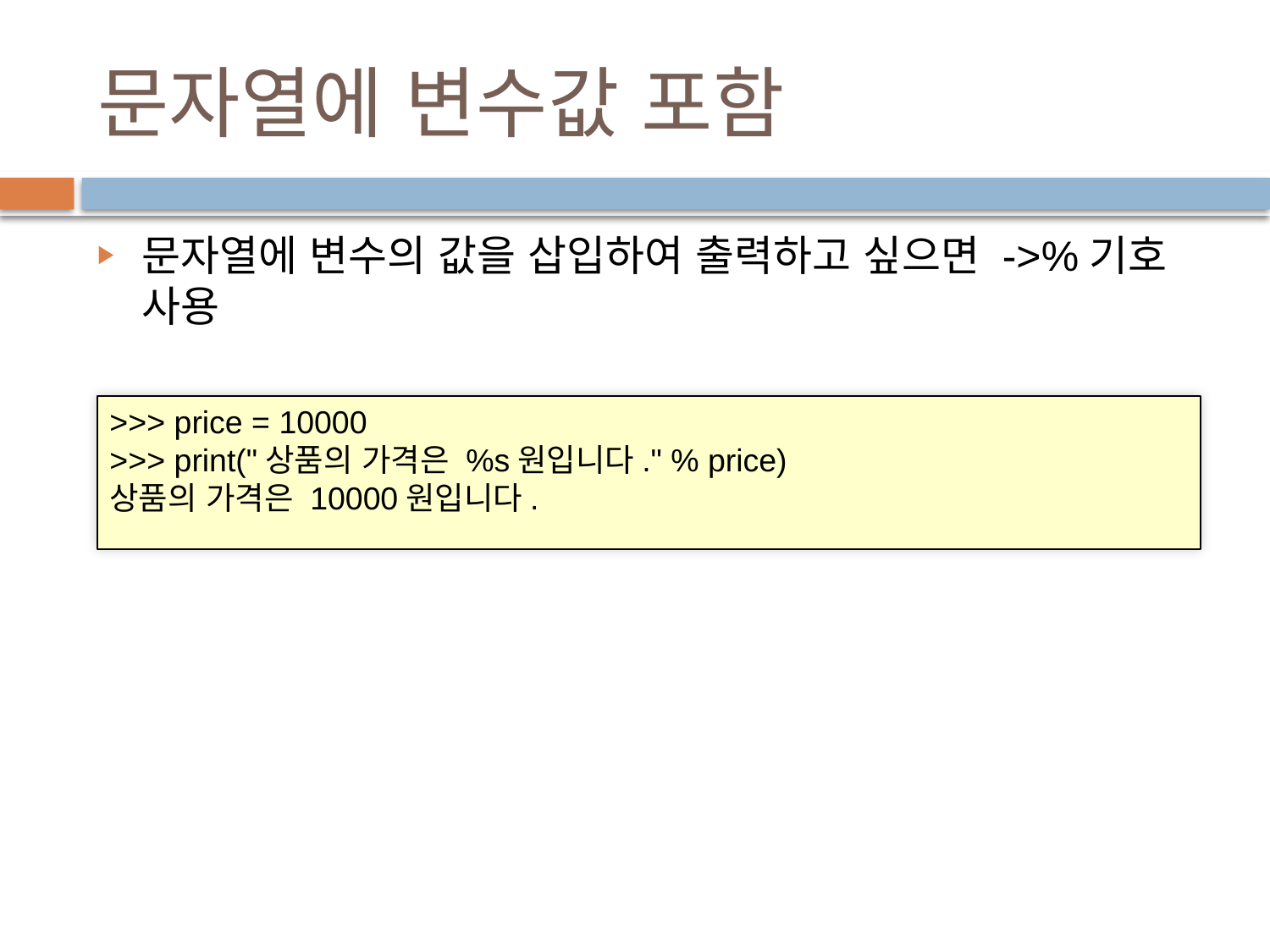

# 문자열에 변수값 포함
문자열에 변수의 값을 삽입하여 출력하고 싶으면 ->%기호 사용
>>> price = 10000
>>> print("상품의 가격은 %s원입니다." % price)
상품의 가격은 10000원입니다.